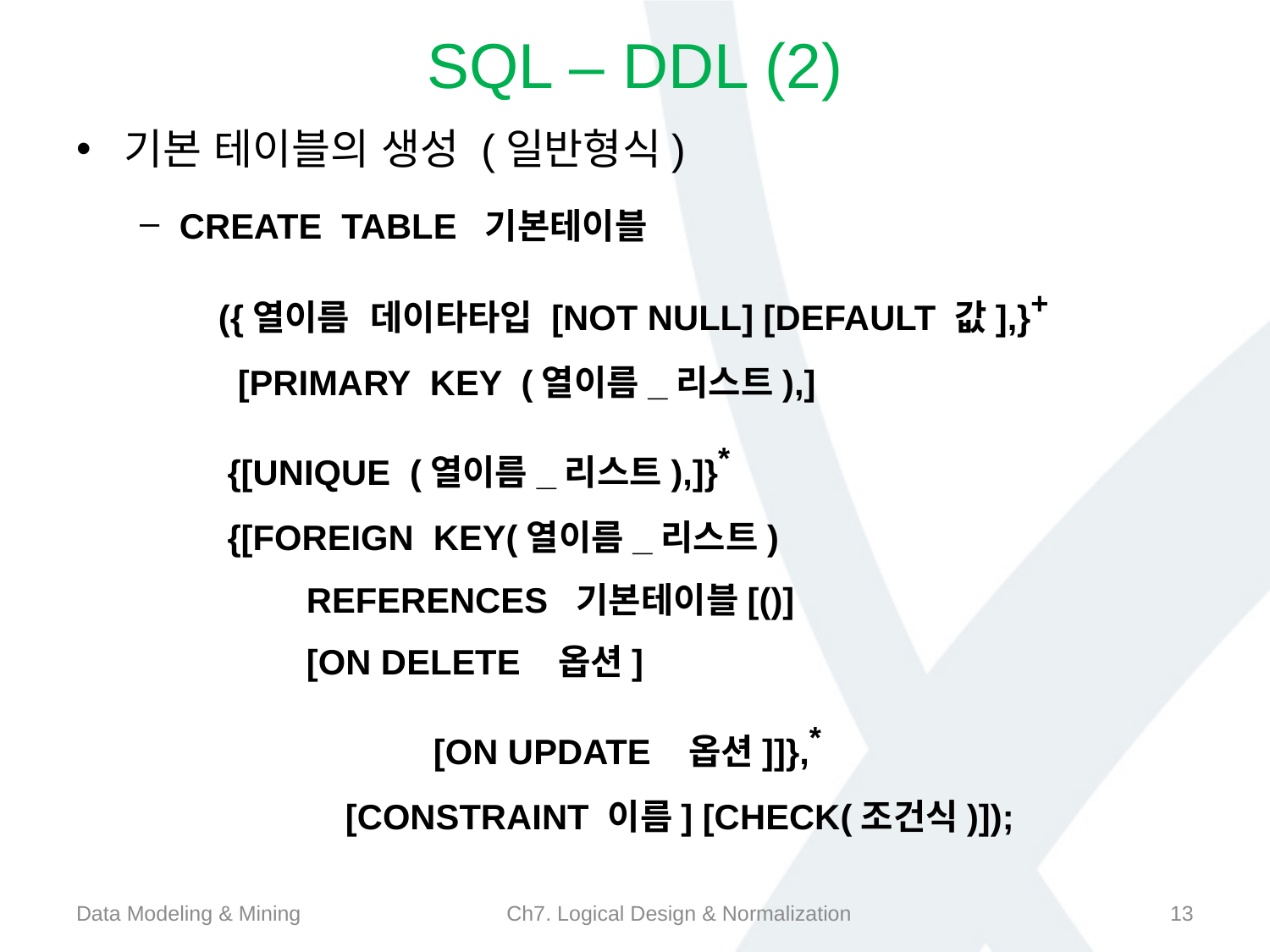

# SQL – DDL (2)
기본 테이블의 생성 (일반형식)
CREATE  TABLE  기본테이블
    	    ({열이름  데이타타입 [NOT NULL] [DEFAULT 값],}+
	      [PRIMARY  KEY  (열이름_리스트),]
         {[UNIQUE  (열이름_리스트),]}*
         {[FOREIGN  KEY(열이름_리스트)
          	REFERENCES  기본테이블[()]
          	[ON DELETE   옵션]
			[ON UPDATE   옵션]]},*
		    [CONSTRAINT 이름] [CHECK(조건식)]);

Data Modeling & Mining
Ch7. Logical Design & Normalization
13